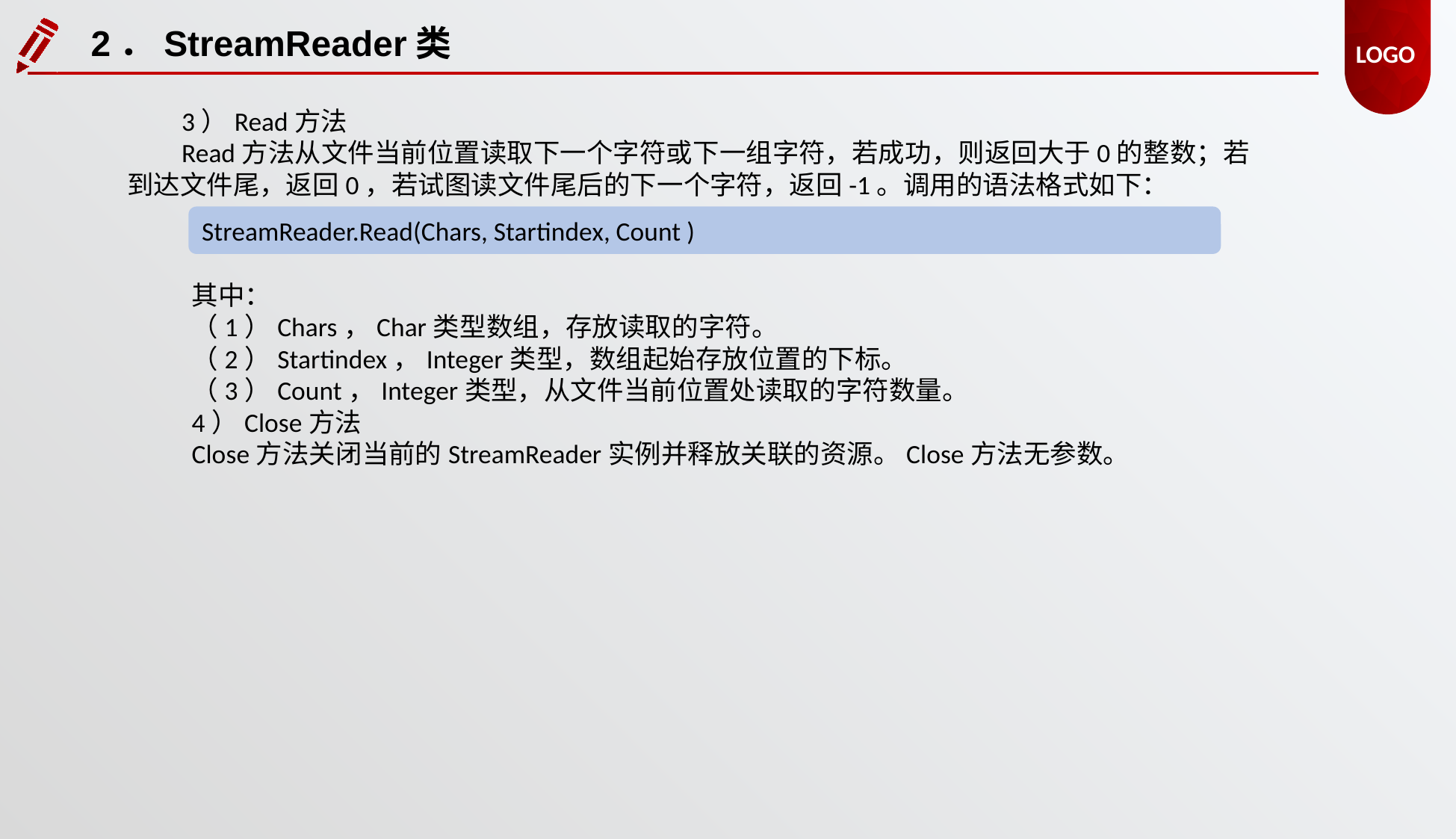

2．StreamReader类
3）Read方法
Read方法从文件当前位置读取下一个字符或下一组字符，若成功，则返回大于0的整数；若到达文件尾，返回0，若试图读文件尾后的下一个字符，返回-1。调用的语法格式如下：
StreamReader.Read(Chars, Startindex, Count )
其中：
（1）Chars，Char类型数组，存放读取的字符。
（2）Startindex，Integer类型，数组起始存放位置的下标。
（3）Count，Integer类型，从文件当前位置处读取的字符数量。
4）Close方法
Close方法关闭当前的StreamReader实例并释放关联的资源。Close方法无参数。